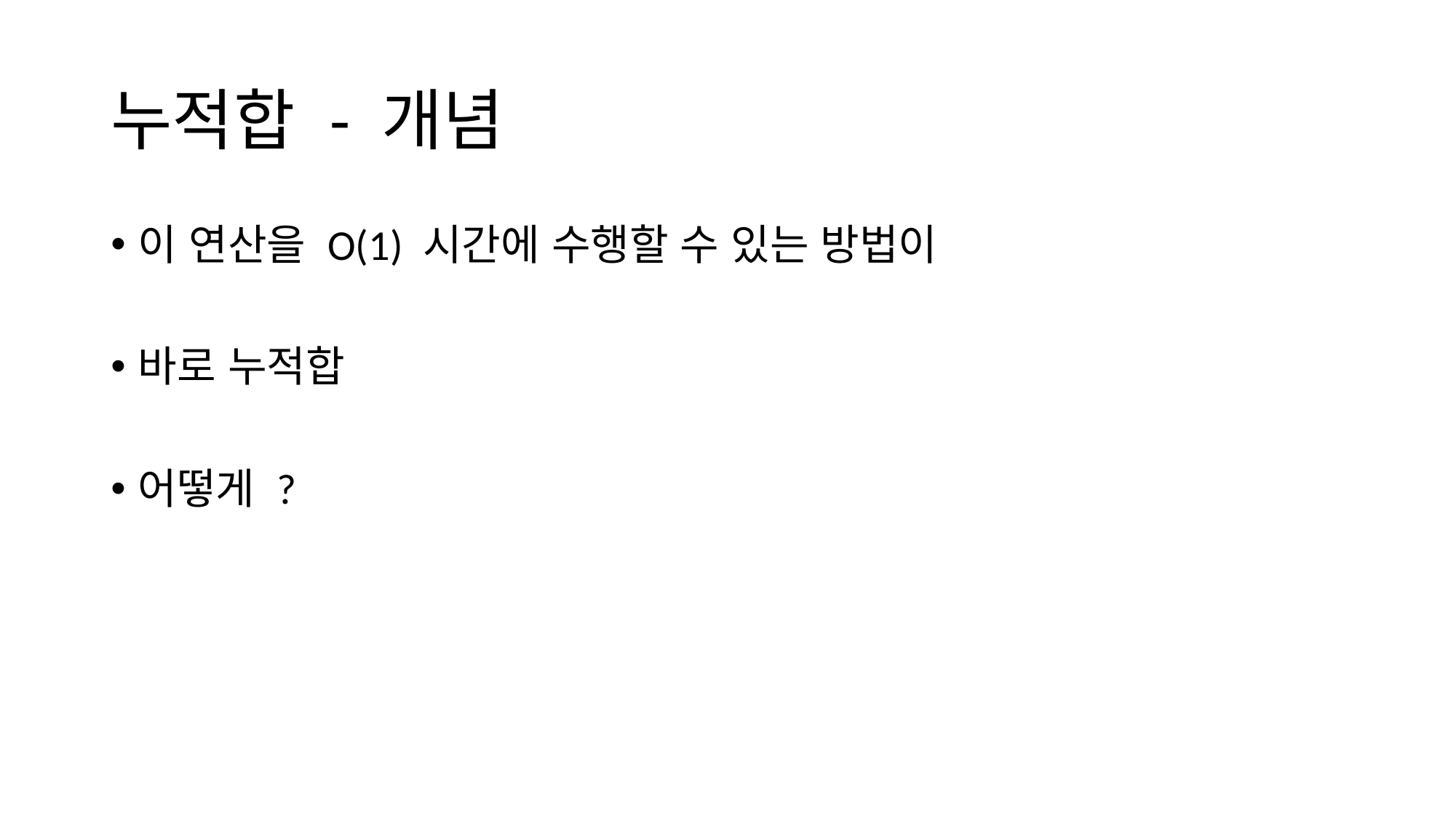

# 누적합 - 개념
이 연산을 O(1) 시간에 수행할 수 있는 방법이

바로 누적합

어떻게 ?